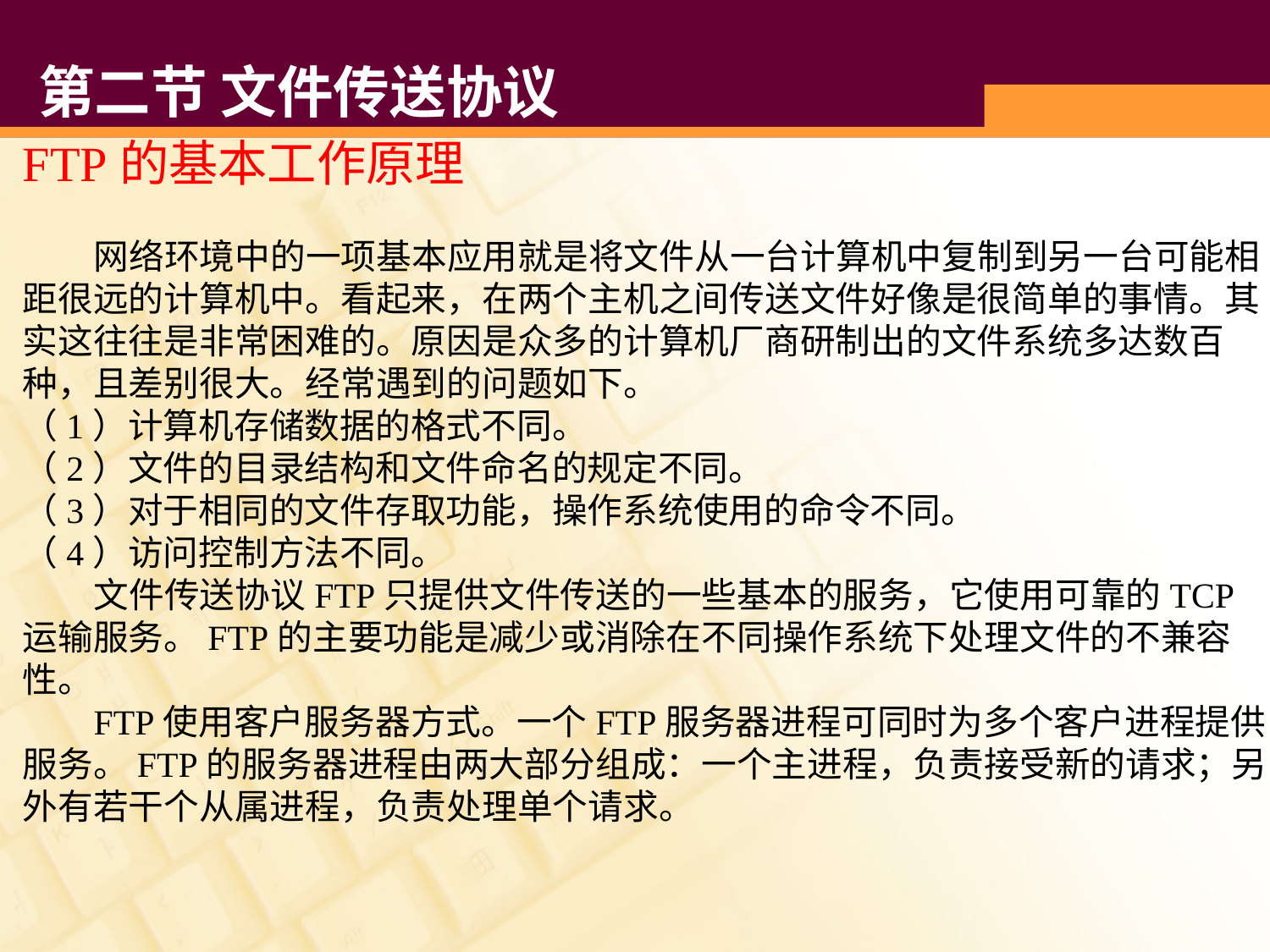

# 第二节 文件传送协议
FTP的基本工作原理

        网络环境中的一项基本应用就是将文件从一台计算机中复制到另一台可能相距很远的计算机中。看起来，在两个主机之间传送文件好像是很简单的事情。其实这往往是非常困难的。原因是众多的计算机厂商研制出的文件系统多达数百种，且差别很大。经常遇到的问题如下。
（1）计算机存储数据的格式不同。
（2）文件的目录结构和文件命名的规定不同。
（3）对于相同的文件存取功能，操作系统使用的命令不同。
（4）访问控制方法不同。
        文件传送协议FTP只提供文件传送的一些基本的服务，它使用可靠的TCP运输服务。FTP的主要功能是减少或消除在不同操作系统下处理文件的不兼容性。
        FTP使用客户服务器方式。一个FTP服务器进程可同时为多个客户进程提供服务。FTP的服务器进程由两大部分组成：一个主进程，负责接受新的请求；另外有若干个从属进程，负责处理单个请求。